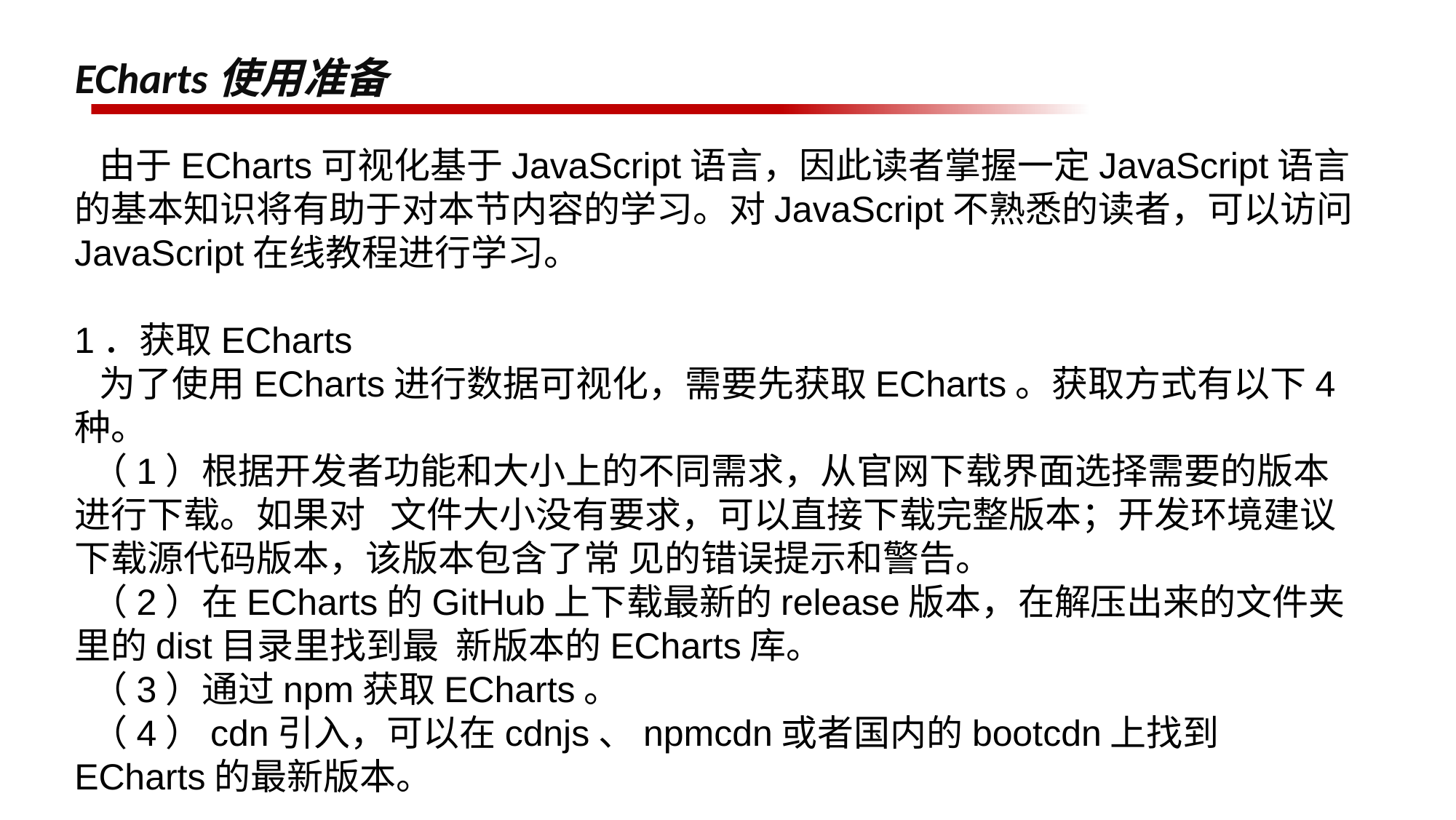

# ECharts使用准备

  由于ECharts可视化基于JavaScript语言，因此读者掌握一定JavaScript语言的基本知识将有助于对本节内容的学习。对JavaScript不熟悉的读者，可以访问JavaScript在线教程进行学习。

1．获取ECharts
  为了使用ECharts进行数据可视化，需要先获取ECharts。获取方式有以下4种。
 （1）根据开发者功能和大小上的不同需求，从官网下载界面选择需要的版本进行下载。如果对   文件大小没有要求，可以直接下载完整版本；开发环境建议下载源代码版本，该版本包含了常 见的错误提示和警告。
 （2）在ECharts的GitHub上下载最新的release版本，在解压出来的文件夹里的dist目录里找到最  新版本的ECharts库。
 （3）通过npm获取ECharts。
 （4）cdn引入，可以在cdnjs、npmcdn或者国内的bootcdn上找到ECharts的最新版本。